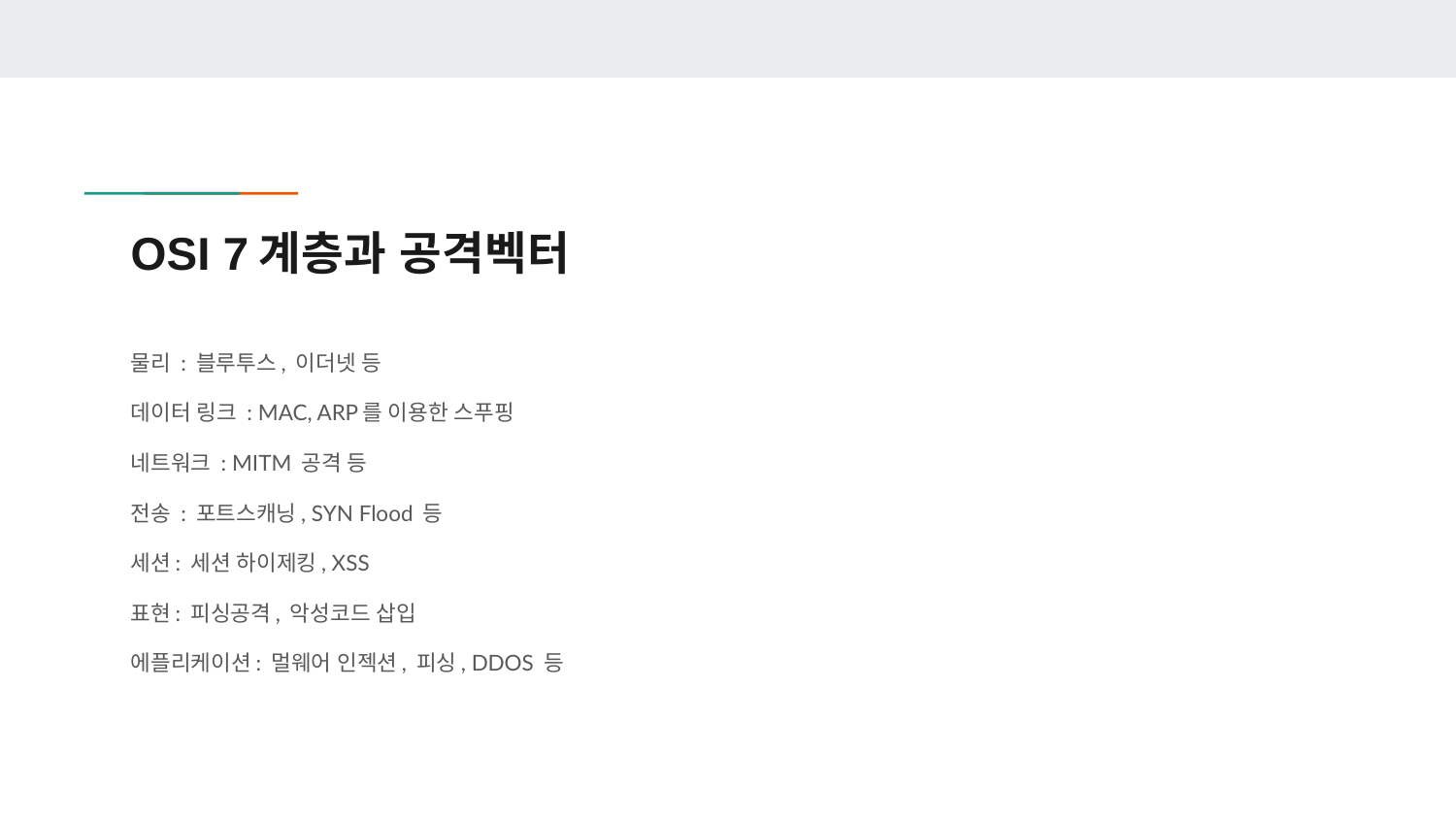

# OSI 7계층과 공격벡터
물리 : 블루투스, 이더넷 등
데이터 링크 : MAC, ARP를 이용한 스푸핑
네트워크 : MITM 공격 등
전송 : 포트스캐닝, SYN Flood 등
세션: 세션 하이제킹, XSS
표현: 피싱공격, 악성코드 삽입
에플리케이션: 멀웨어 인젝션, 피싱, DDOS 등